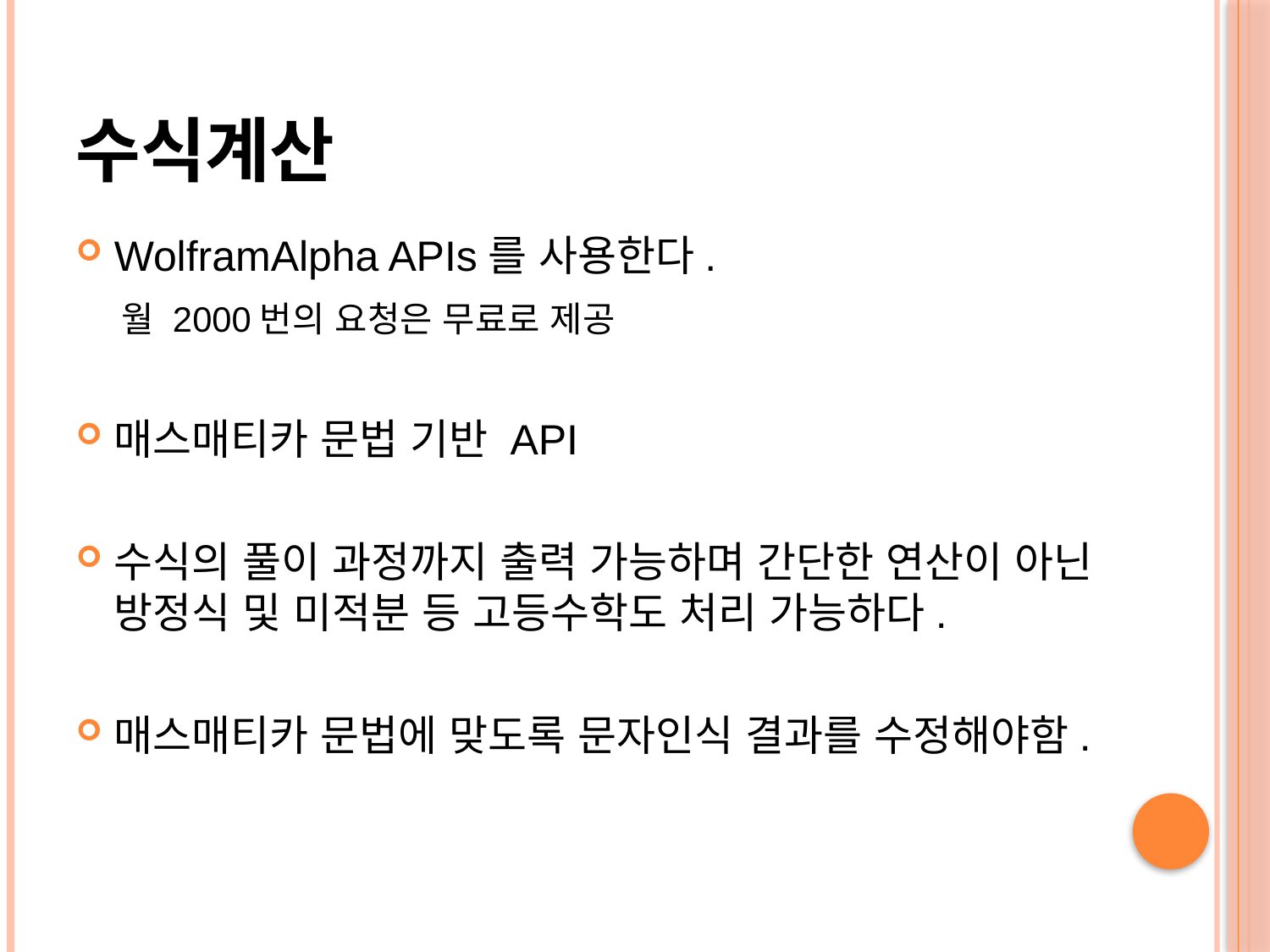

# 수식계산
WolframAlpha APIs를 사용한다.
   월 2000번의 요청은 무료로 제공

매스매티카 문법 기반 API

수식의 풀이 과정까지 출력 가능하며 간단한 연산이 아닌 방정식 및 미적분 등 고등수학도 처리 가능하다.

매스매티카 문법에 맞도록 문자인식 결과를 수정해야함.